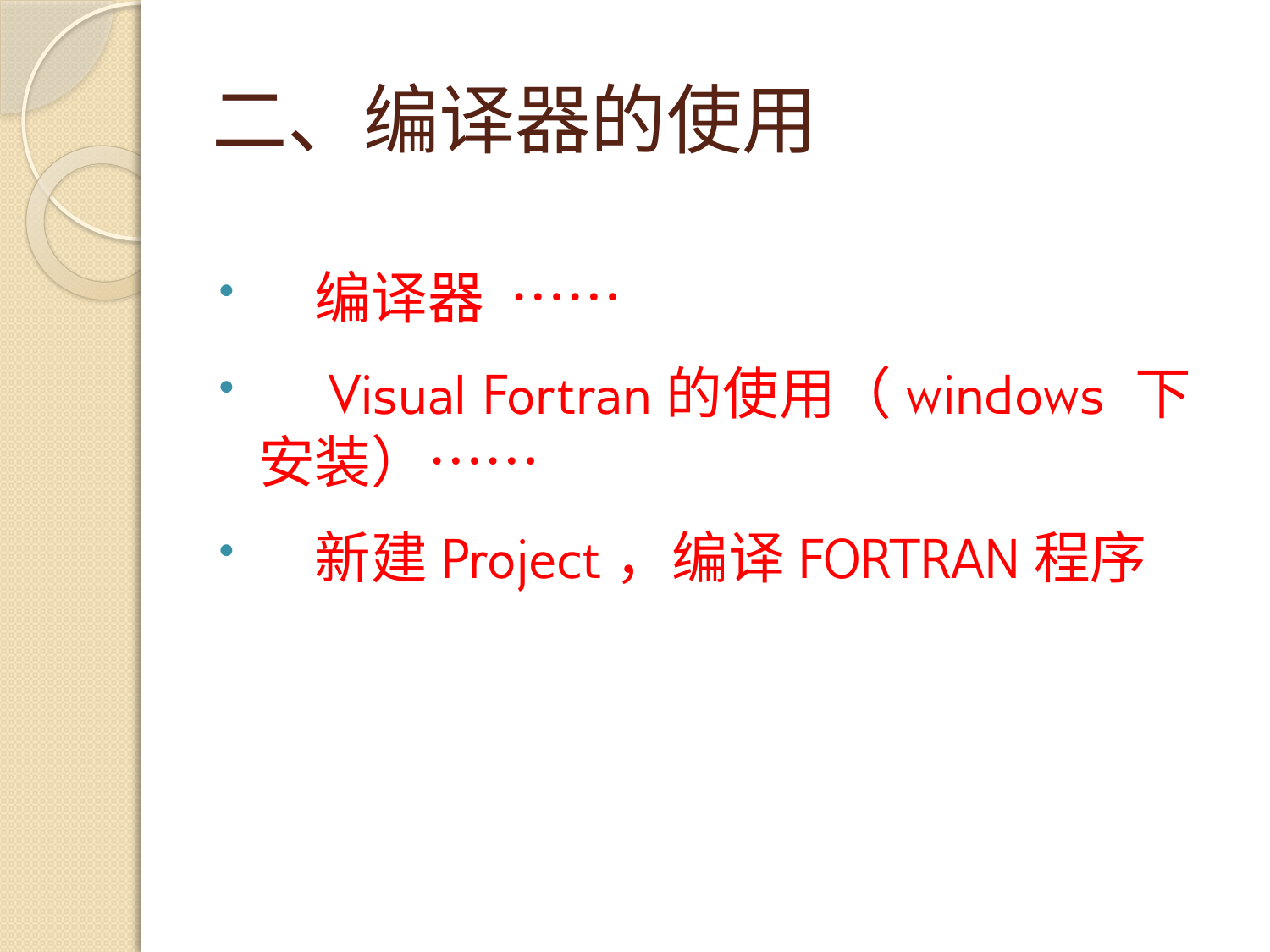

# 二、编译器的使用
　编译器  ……
　Visual Fortran的使用（windows 下安装）……
　新建Project，编译FORTRAN程序